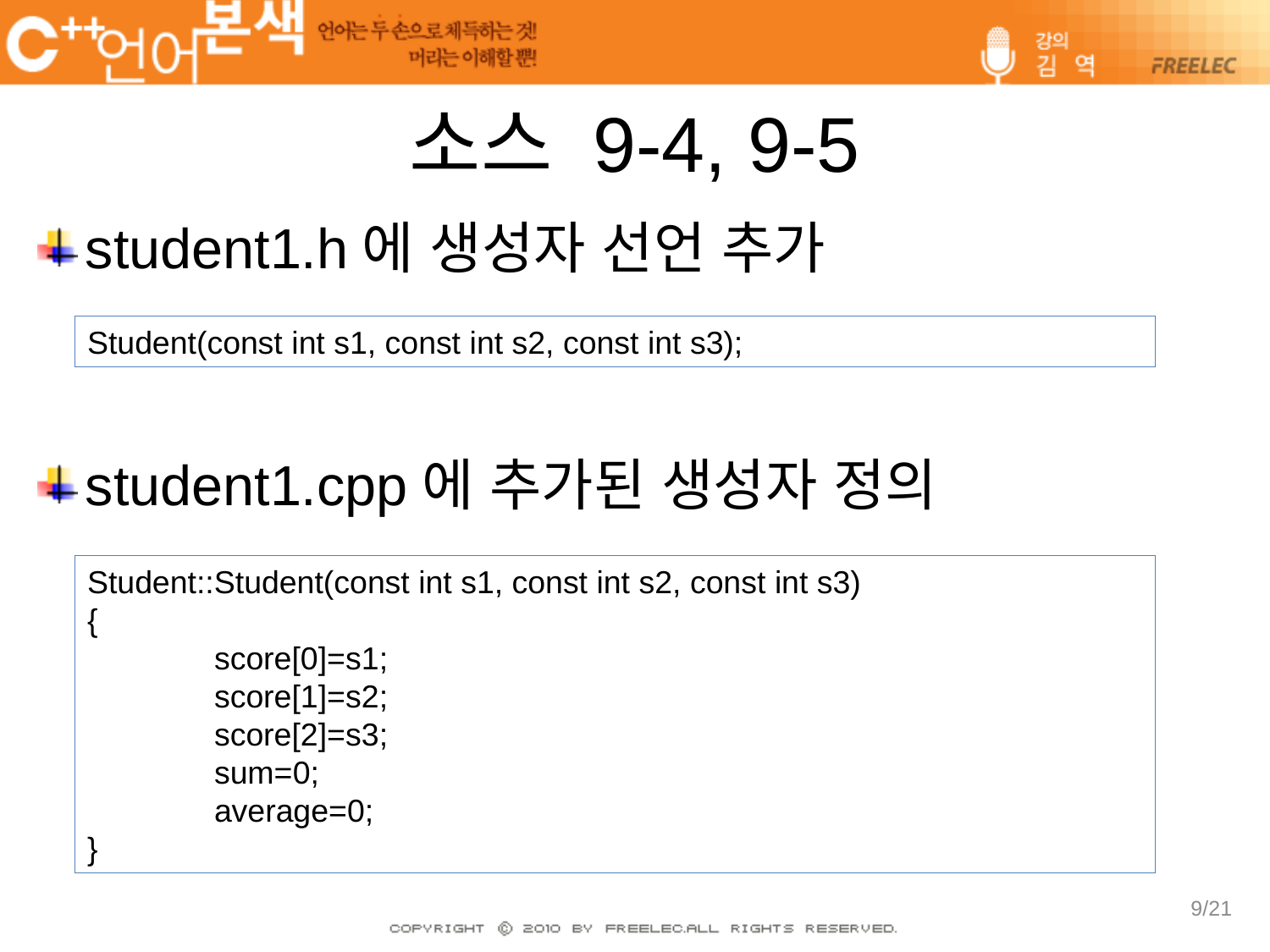

# 소스 9-4, 9-5
student1.h에 생성자 선언 추가

student1.cpp에 추가된 생성자 정의
Student(const int s1, const int s2, const int s3);
Student::Student(const int s1, const int s2, const int s3)
{
	score[0]=s1;
	score[1]=s2;
	score[2]=s3;
	sum=0;
	average=0;
}
9/21